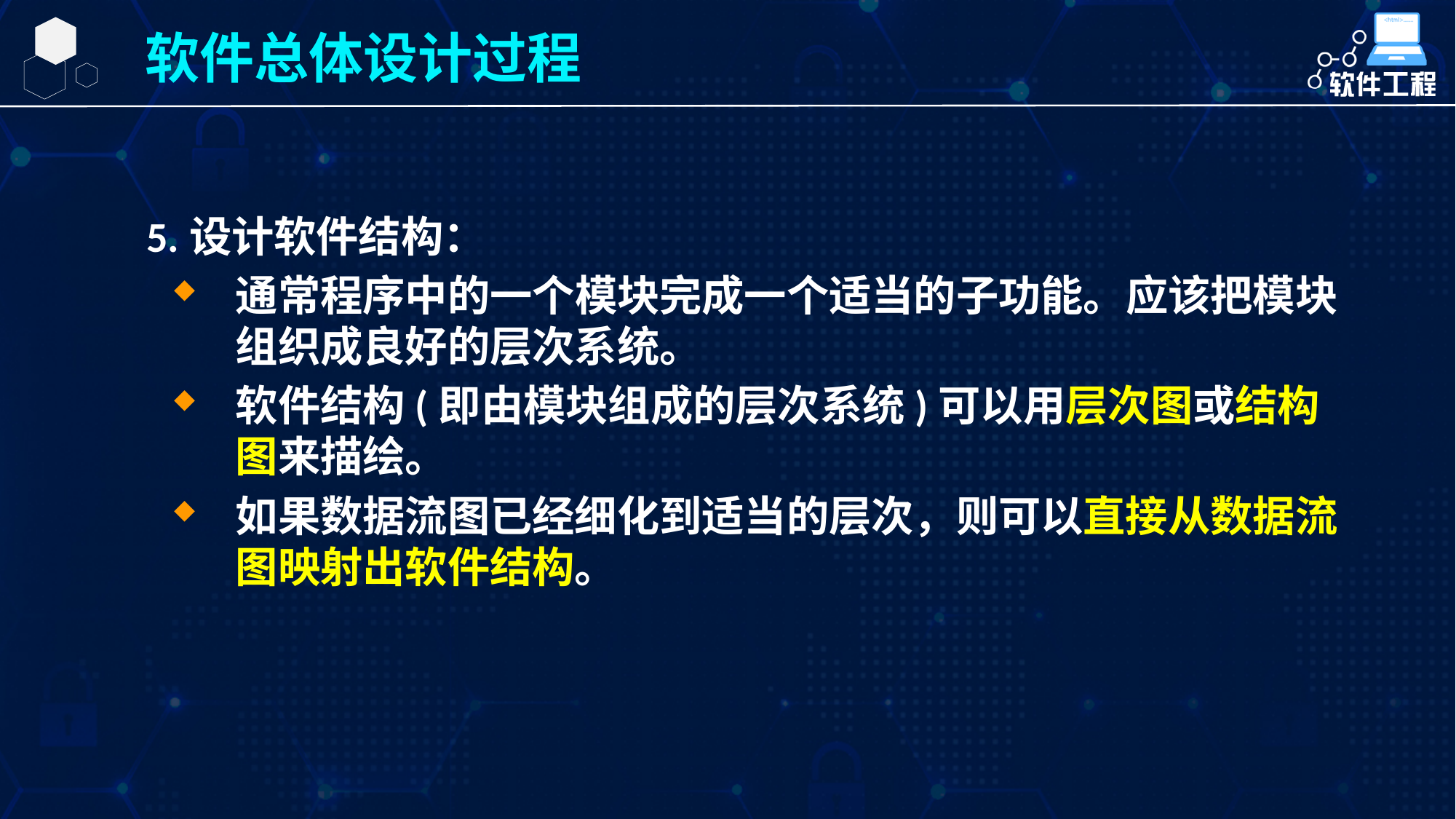

软件总体设计过程
   5.设计软件结构：
通常程序中的一个模块完成一个适当的子功能。应该把模块组织成良好的层次系统。
软件结构(即由模块组成的层次系统)可以用层次图或结构图来描绘。
如果数据流图已经细化到适当的层次，则可以直接从数据流图映射出软件结构。